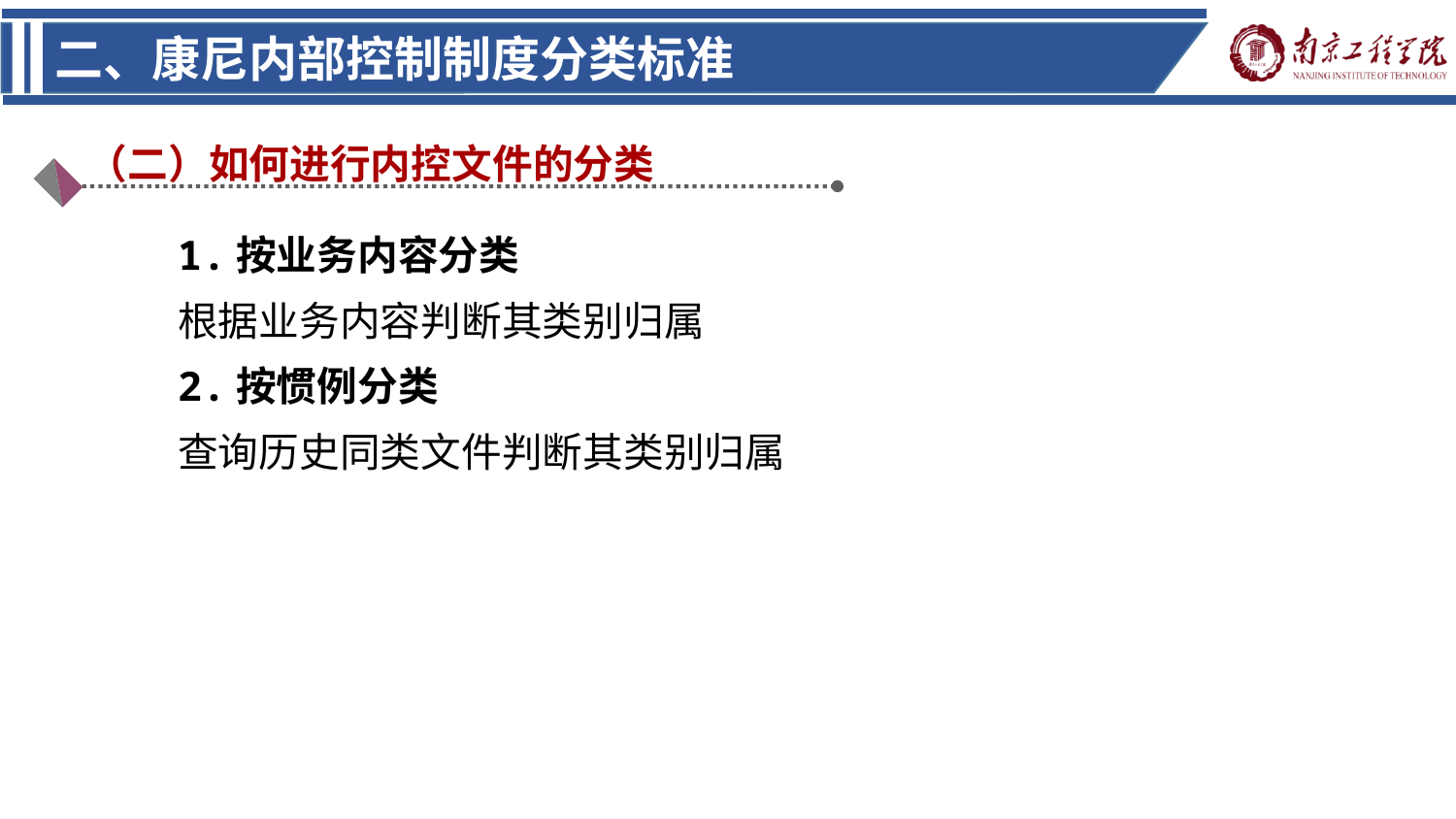

二、康尼内部控制制度分类标准
（二）如何进行内控文件的分类

1.按业务内容分类
根据业务内容判断其类别归属
2.按惯例分类
查询历史同类文件判断其类别归属